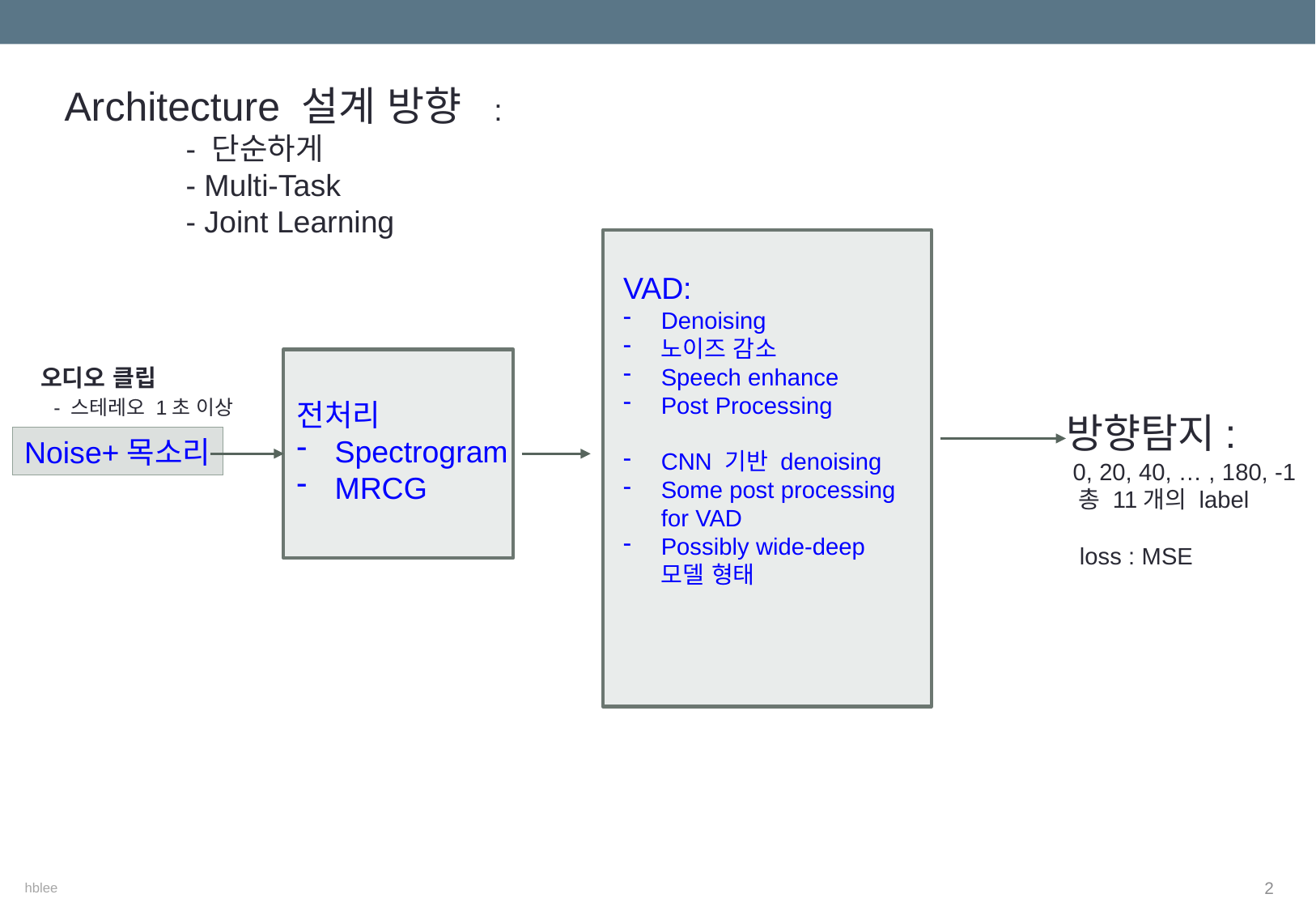

Architecture 설계 방향  :
	- 단순하게
	- Multi-Task
	- Joint Learning

VAD:
Denoising
노이즈 감소
Speech enhance
Post Processing

CNN 기반 denoising
Some post processing for VAD
Possibly wide-deep 모델 형태

오디오 클립
  - 스테레오 1초 이상
전처리
Spectrogram
MRCG
방향탐지:
 0, 20, 40, … , 180, -1
 총 11개의 label

  loss : MSE
Noise+목소리